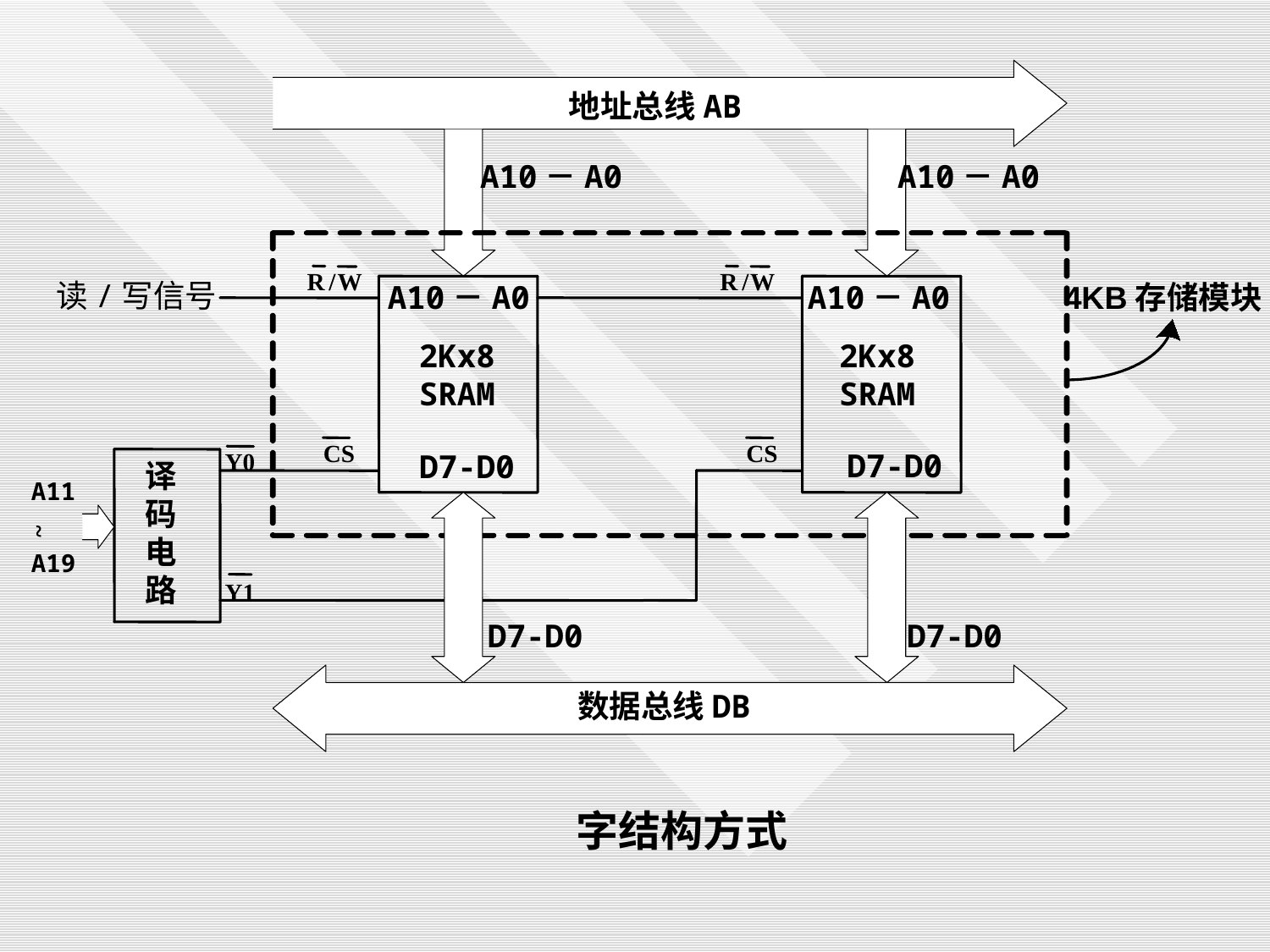

地址总线AB

A10－A0
A10－A0

R
/
W

R
/
W

读/写信号

A10－A0
A10－A0
4KB存储模块

2Kx8
SRAM
2Kx8
SRAM

CS
CS
Y0
D7-D0

D7-D0

译码电路

A11

~

A19

Y1

D7-D0
D7-D0

数据总线DB
字结构方式